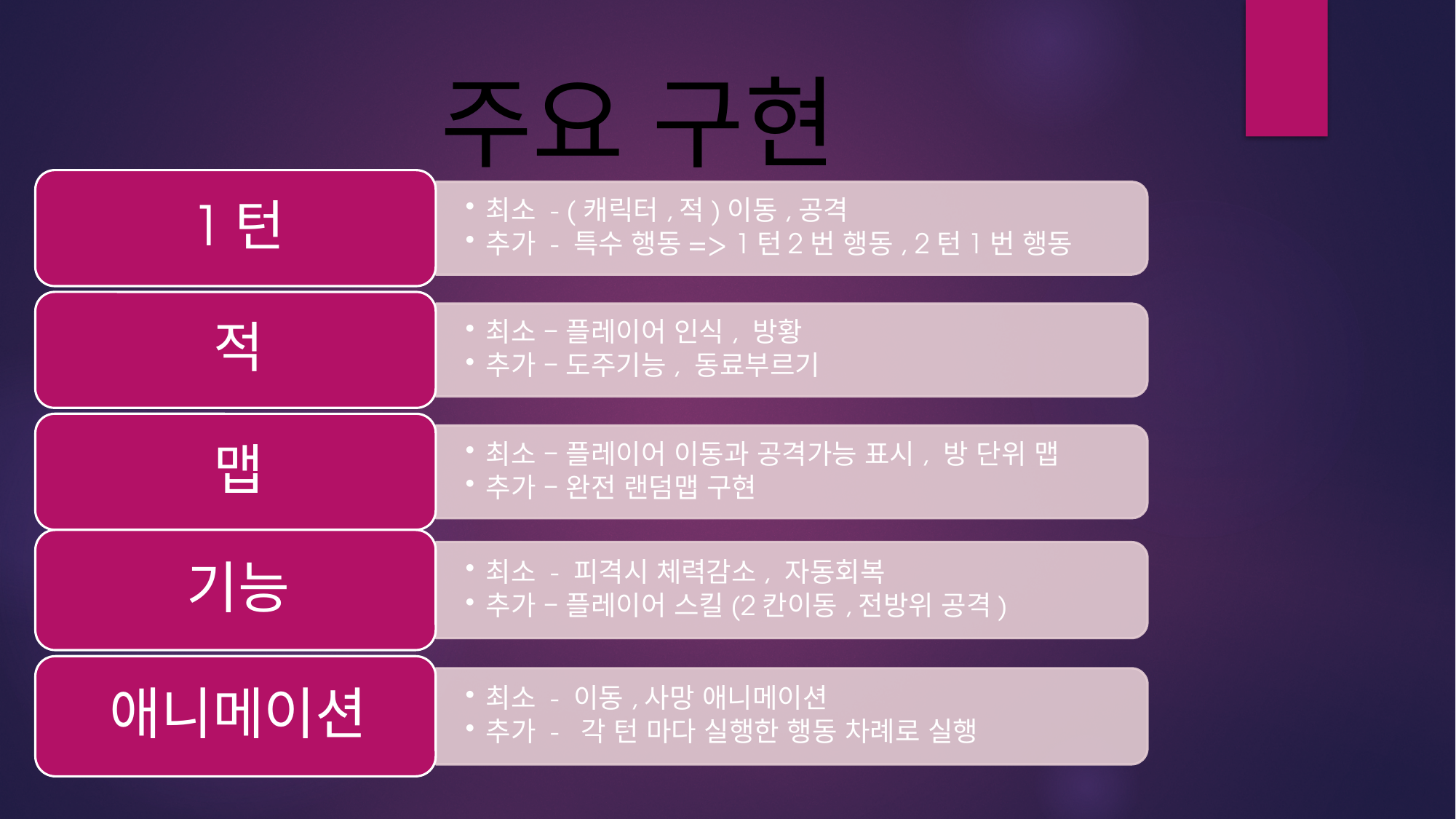

# 주요 구현
최소 - (캐릭터,적)이동,공격
추가 - 특수 행동=> 1턴2번 행동, 2턴1번 행동
1턴
최소 – 플레이어 인식, 방황
추가 – 도주기능, 동료부르기
적
최소 – 플레이어 이동과 공격가능 표시, 방 단위 맵
추가 – 완전 랜덤맵 구현
맵
최소 - 피격시 체력감소, 자동회복
추가 – 플레이어 스킬(2칸이동,전방위 공격)
기능
최소 - 이동,사망 애니메이션
추가 -  각 턴 마다 실행한 행동 차례로 실행
애니메이션